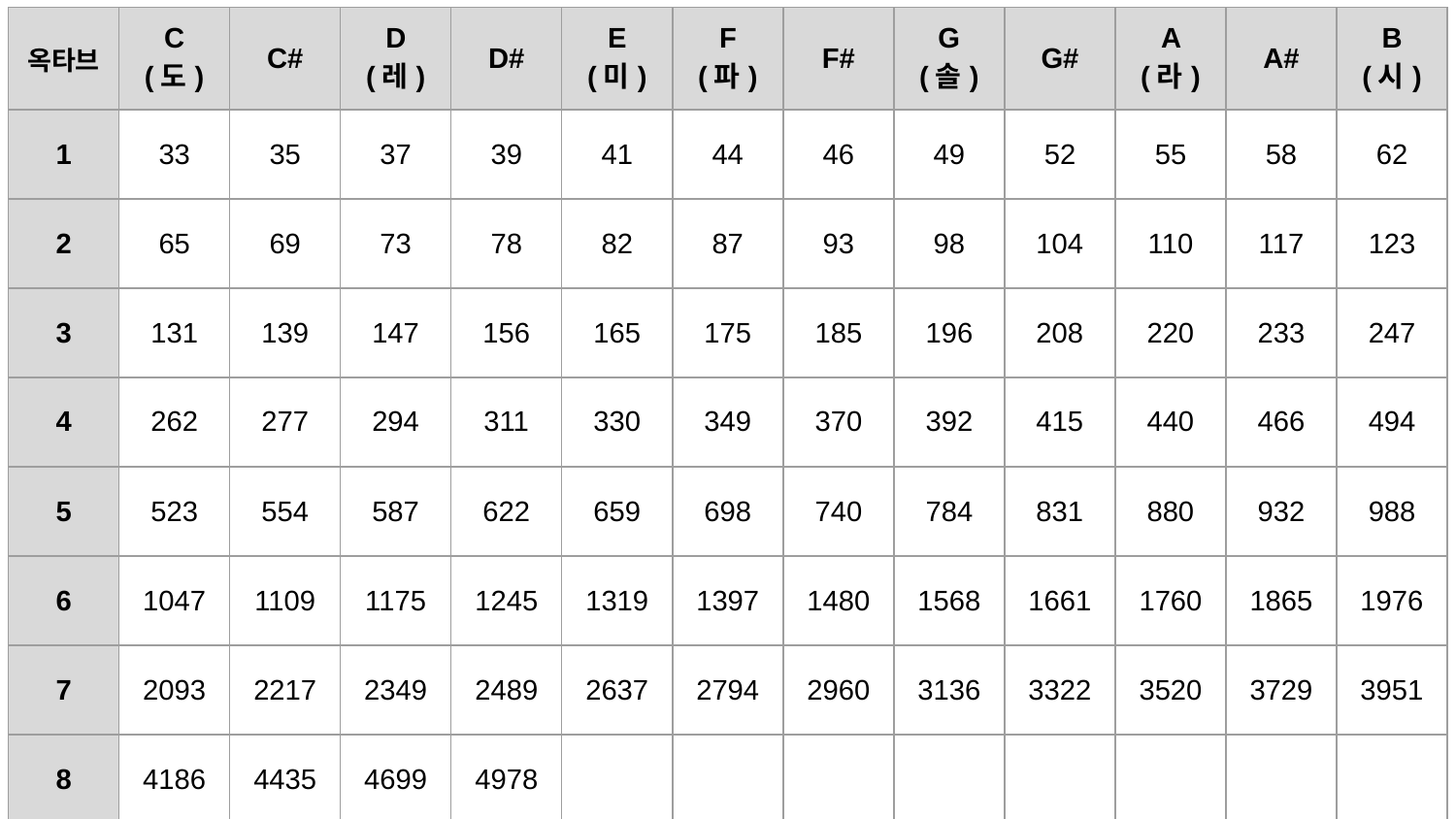

| 옥타브 | C (도) | C# | D (레) | D# | E (미) | F (파) | F# | G (솔) | G# | A (라) | A# | B (시) |
| --- | --- | --- | --- | --- | --- | --- | --- | --- | --- | --- | --- | --- |
| 1 | 33 | 35 | 37 | 39 | 41 | 44 | 46 | 49 | 52 | 55 | 58 | 62 |
| 2 | 65 | 69 | 73 | 78 | 82 | 87 | 93 | 98 | 104 | 110 | 117 | 123 |
| 3 | 131 | 139 | 147 | 156 | 165 | 175 | 185 | 196 | 208 | 220 | 233 | 247 |
| 4 | 262 | 277 | 294 | 311 | 330 | 349 | 370 | 392 | 415 | 440 | 466 | 494 |
| 5 | 523 | 554 | 587 | 622 | 659 | 698 | 740 | 784 | 831 | 880 | 932 | 988 |
| 6 | 1047 | 1109 | 1175 | 1245 | 1319 | 1397 | 1480 | 1568 | 1661 | 1760 | 1865 | 1976 |
| 7 | 2093 | 2217 | 2349 | 2489 | 2637 | 2794 | 2960 | 3136 | 3322 | 3520 | 3729 | 3951 |
| 8 | 4186 | 4435 | 4699 | 4978 |  |  |  |  |  |  |  |  |